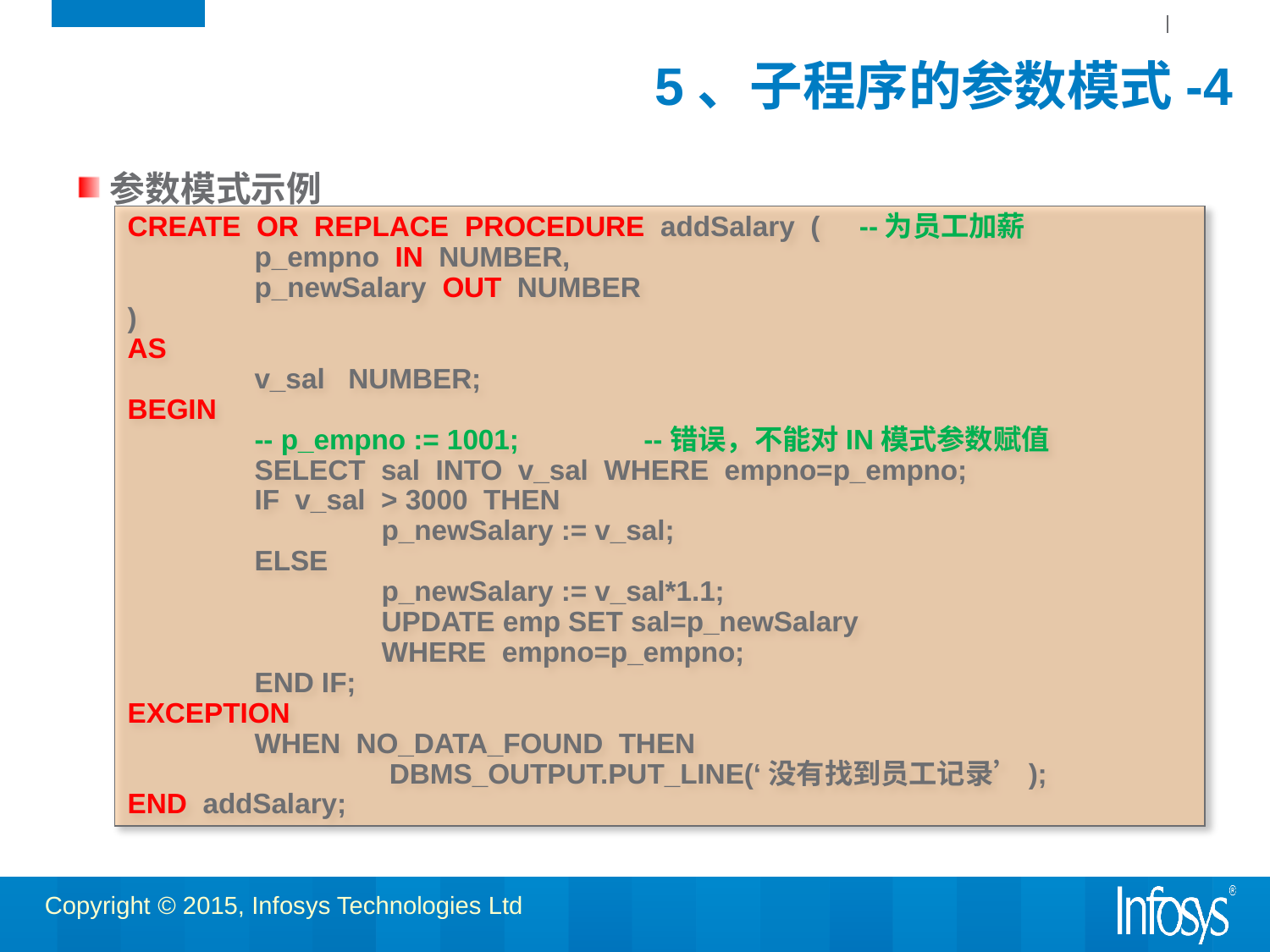

# 5、子程序的参数模式-4
参数模式示例
CREATE  OR  REPLACE  PROCEDURE  addSalary  (     --为员工加薪
	p_empno  IN  NUMBER,
	p_newSalary  OUT  NUMBER
)
AS
	v_sal   NUMBER;
BEGIN
	-- p_empno := 1001;                --错误，不能对IN模式参数赋值
	SELECT  sal  INTO  v_sal  WHERE  empno=p_empno;
	IF  v_sal  > 3000  THEN
		p_newSalary := v_sal;
	ELSE
		p_newSalary := v_sal*1.1;
		UPDATE emp SET sal=p_newSalary
		WHERE  empno=p_empno;
	END IF;
EXCEPTION
	WHEN  NO_DATA_FOUND  THEN
		 DBMS_OUTPUT.PUT_LINE(‘没有找到员工记录’);
END  addSalary;